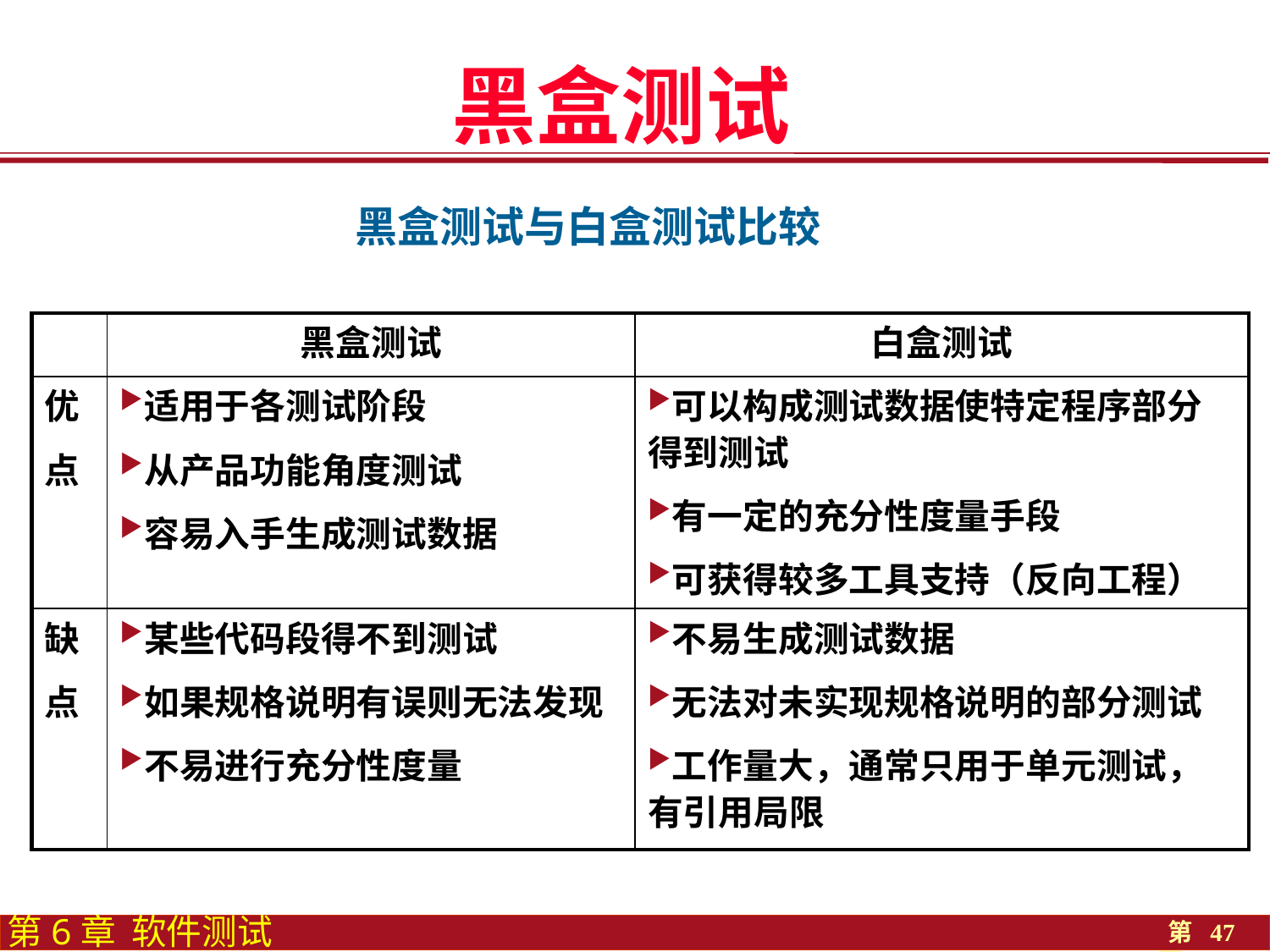

黑盒测试
# 黑盒测试与白盒测试比较
|  | 黑盒测试 | 白盒测试 |
| --- | --- | --- |
| 优 点 | 适用于各测试阶段 从产品功能角度测试 容易入手生成测试数据 | 可以构成测试数据使特定程序部分得到测试 有一定的充分性度量手段 可获得较多工具支持（反向工程） |
| 缺 点 | 某些代码段得不到测试 如果规格说明有误则无法发现 不易进行充分性度量 | 不易生成测试数据 无法对未实现规格说明的部分测试 工作量大，通常只用于单元测试，有引用局限 |